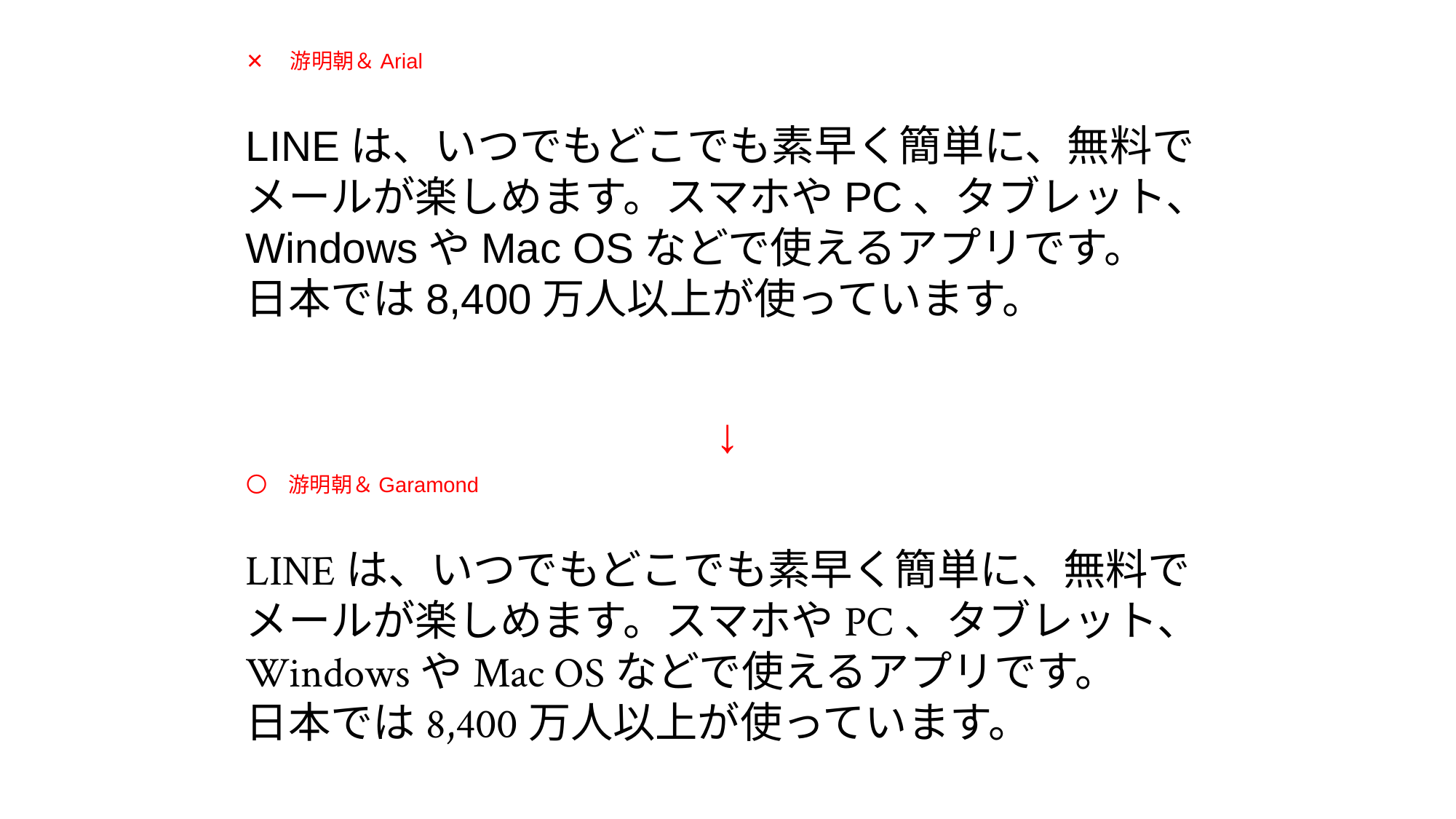

✕　游明朝＆Arial
LINEは、いつでもどこでも素早く簡単に、無料でメールが楽しめます。スマホやPC、タブレット、WindowsやMac OSなどで使えるアプリです。
日本では8,400万人以上が使っています。
↓
〇　游明朝＆Garamond
LINEは、いつでもどこでも素早く簡単に、無料でメールが楽しめます。スマホやPC、タブレット、WindowsやMac OSなどで使えるアプリです。
日本では8,400万人以上が使っています。